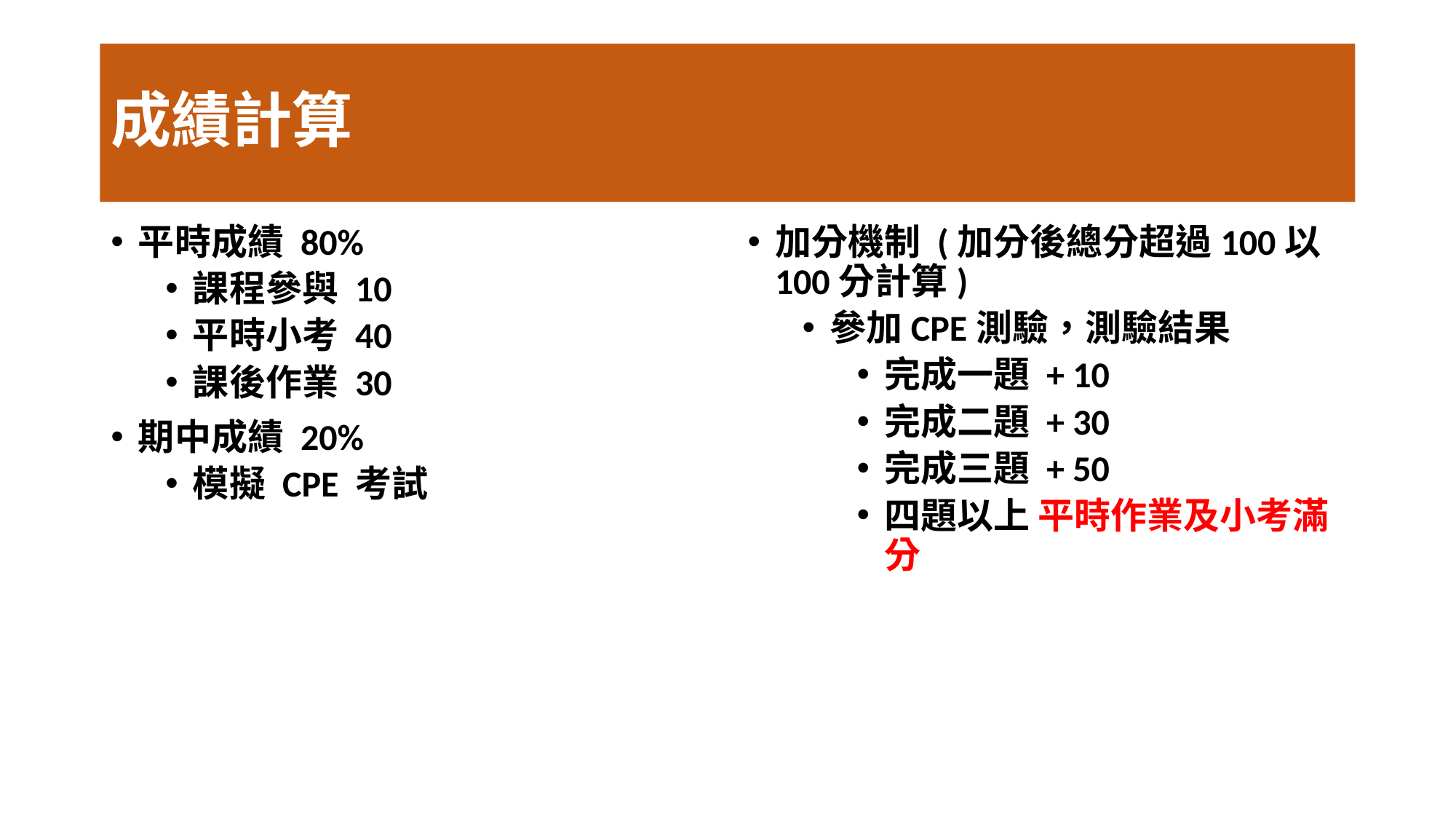

# 成績計算
平時成績 80%
課程參與 10
平時小考 40
課後作業 30
期中成績 20%
模擬 CPE 考試

加分機制 (加分後總分超過100以100分計算)
參加CPE測驗，測驗結果
完成一題 + 10
完成二題 + 30
完成三題 + 50
四題以上 平時作業及小考滿分